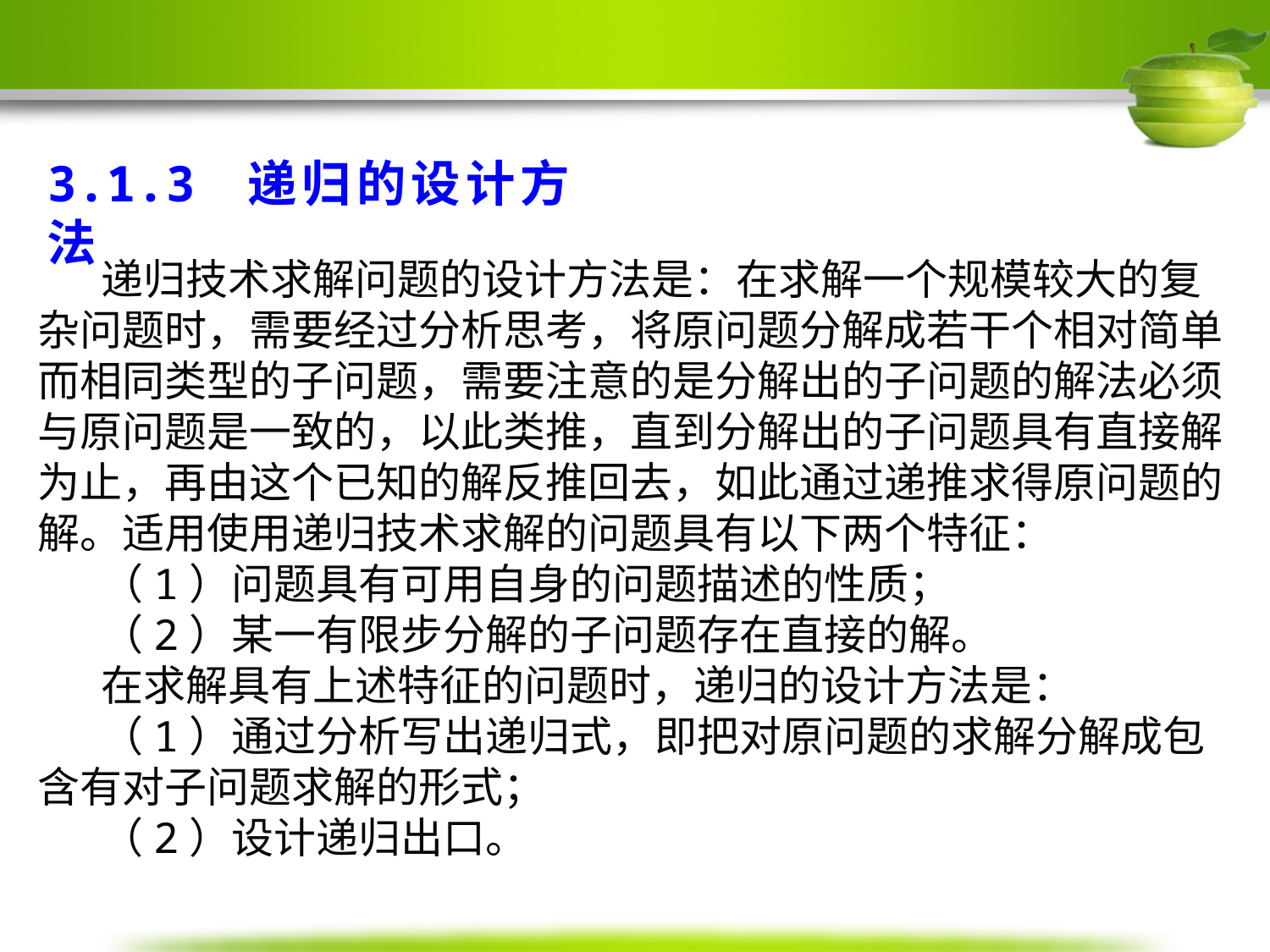

3.1.3 递归的设计方法
递归技术求解问题的设计方法是：在求解一个规模较大的复杂问题时，需要经过分析思考，将原问题分解成若干个相对简单而相同类型的子问题，需要注意的是分解出的子问题的解法必须与原问题是一致的，以此类推，直到分解出的子问题具有直接解为止，再由这个已知的解反推回去，如此通过递推求得原问题的解。适用使用递归技术求解的问题具有以下两个特征：
（1）问题具有可用自身的问题描述的性质；
（2）某一有限步分解的子问题存在直接的解。
在求解具有上述特征的问题时，递归的设计方法是：
（1）通过分析写出递归式，即把对原问题的求解分解成包含有对子问题求解的形式；
（2）设计递归出口。